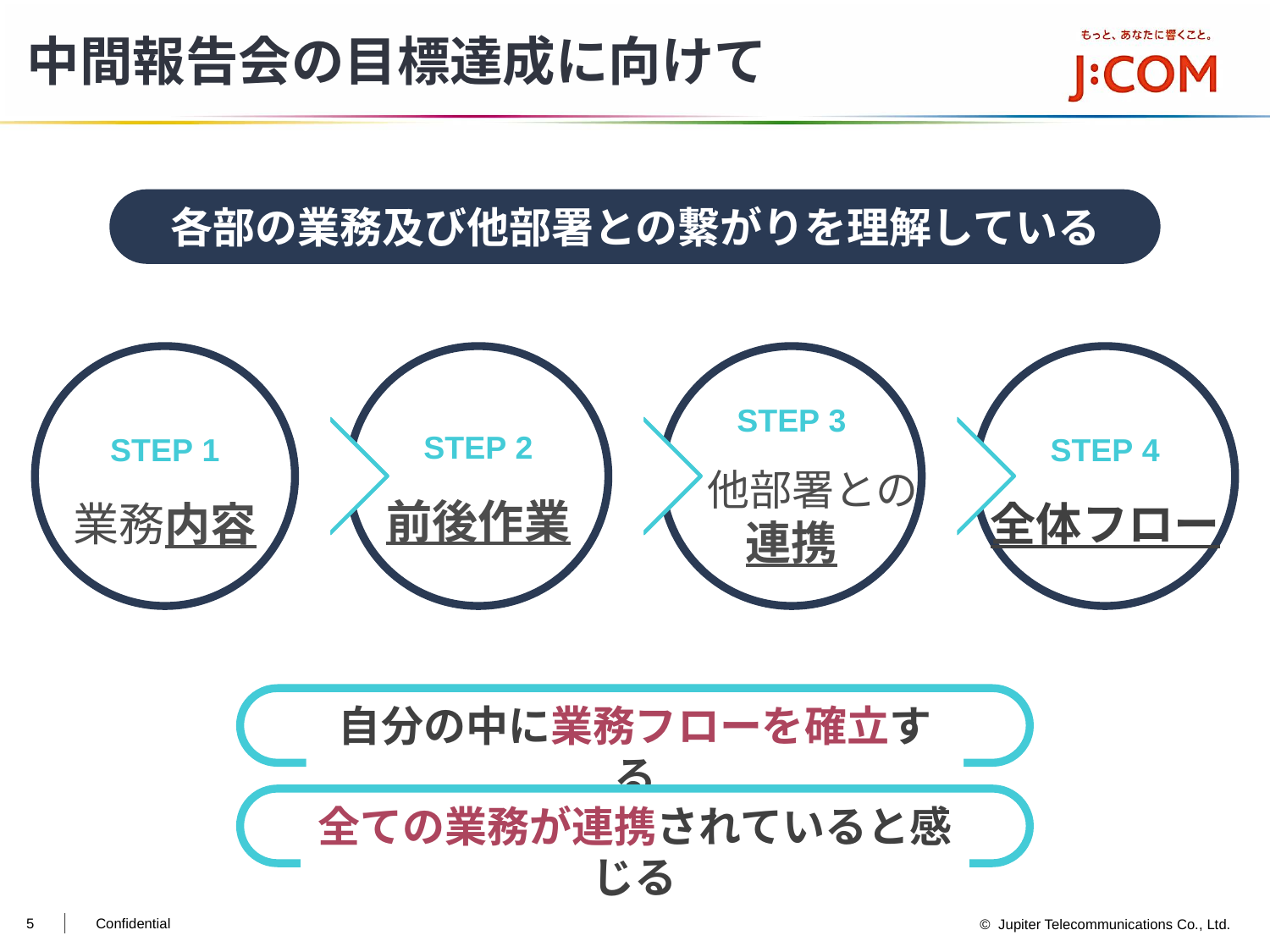

中間報告会の目標達成に向けて

各部の業務及び他部署との繋がりを理解している

STEP 1
業務内容

STEP 2
前後作業

STEP 3
　他部署との
連携

STEP 4
全体フロー

自分の中に業務フローを確立する

全ての業務が連携されていると感じる